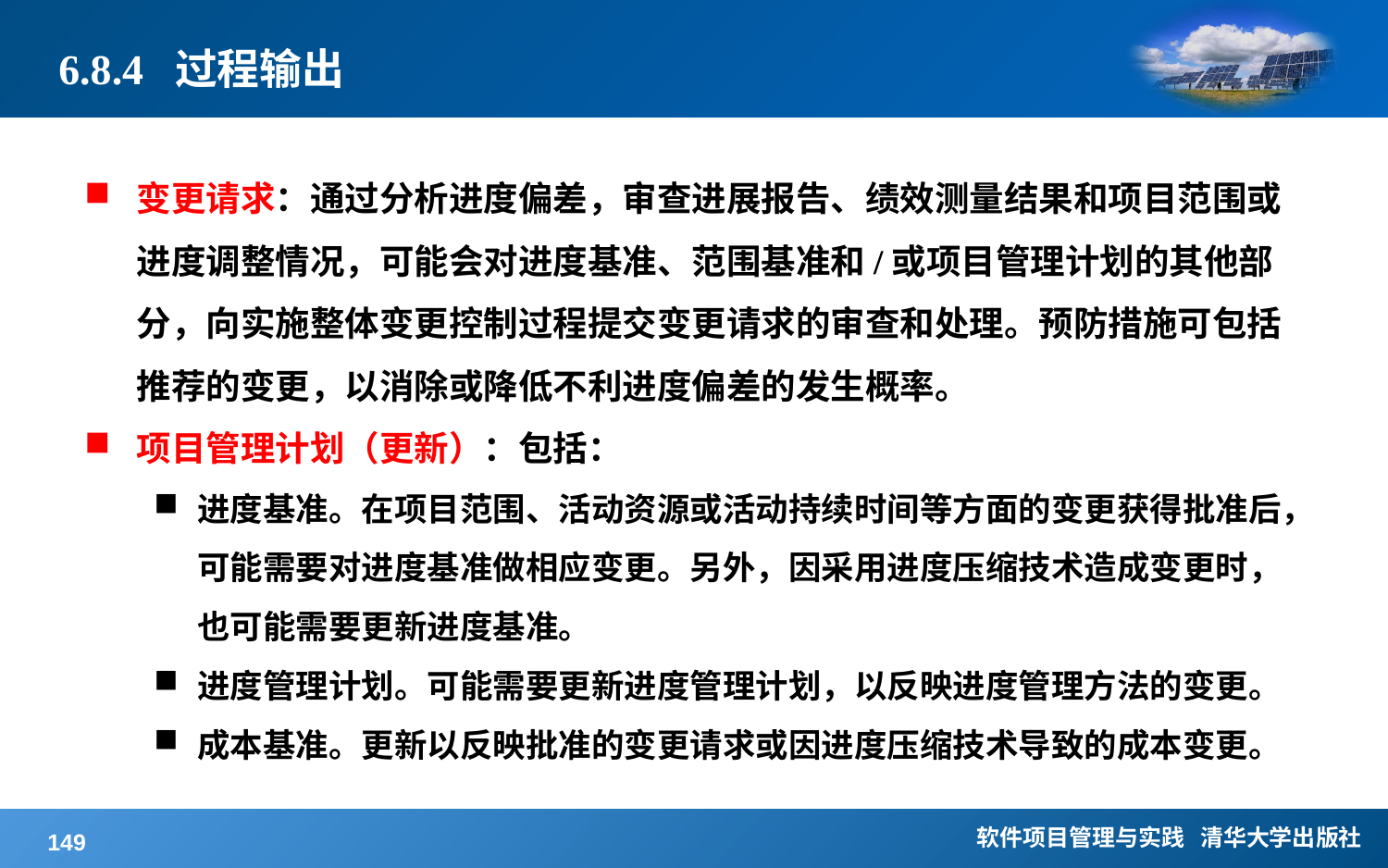

# 6.8.4  过程输出
变更请求：通过分析进度偏差，审查进展报告、绩效测量结果和项目范围或进度调整情况，可能会对进度基准、范围基准和/或项目管理计划的其他部分，向实施整体变更控制过程提交变更请求的审查和处理。预防措施可包括推荐的变更，以消除或降低不利进度偏差的发生概率。
项目管理计划（更新）：包括：
进度基准。在项目范围、活动资源或活动持续时间等方面的变更获得批准后，可能需要对进度基准做相应变更。另外，因采用进度压缩技术造成变更时，也可能需要更新进度基准。
进度管理计划。可能需要更新进度管理计划，以反映进度管理方法的变更。
成本基准。更新以反映批准的变更请求或因进度压缩技术导致的成本变更。